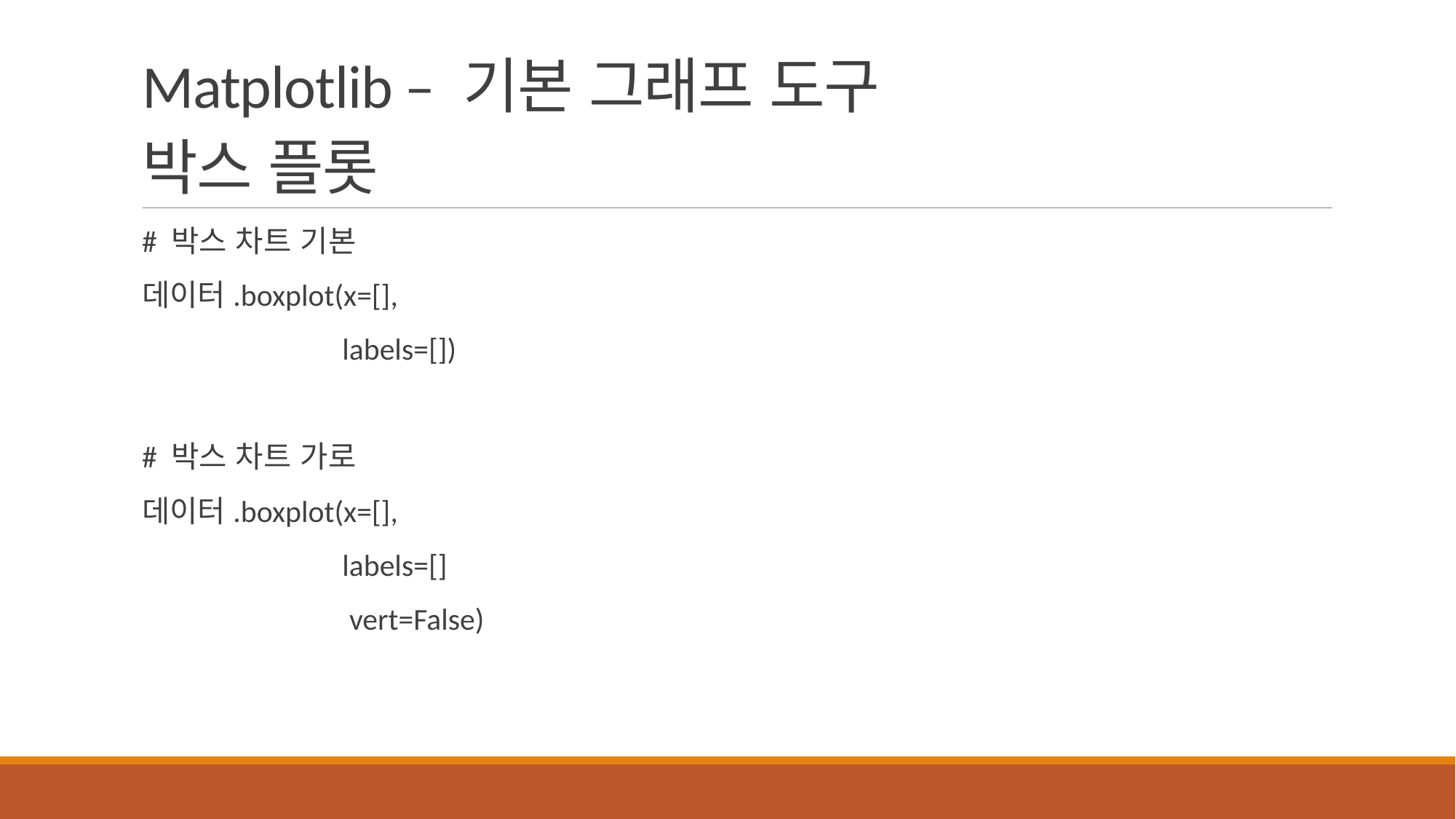

# Matplotlib – 기본 그래프 도구 박스 플롯
# 박스 차트 기본
데이터.boxplot(x=[],
                             labels=[])

# 박스 차트 가로
데이터.boxplot(x=[],
                             labels=[]
                              vert=False)